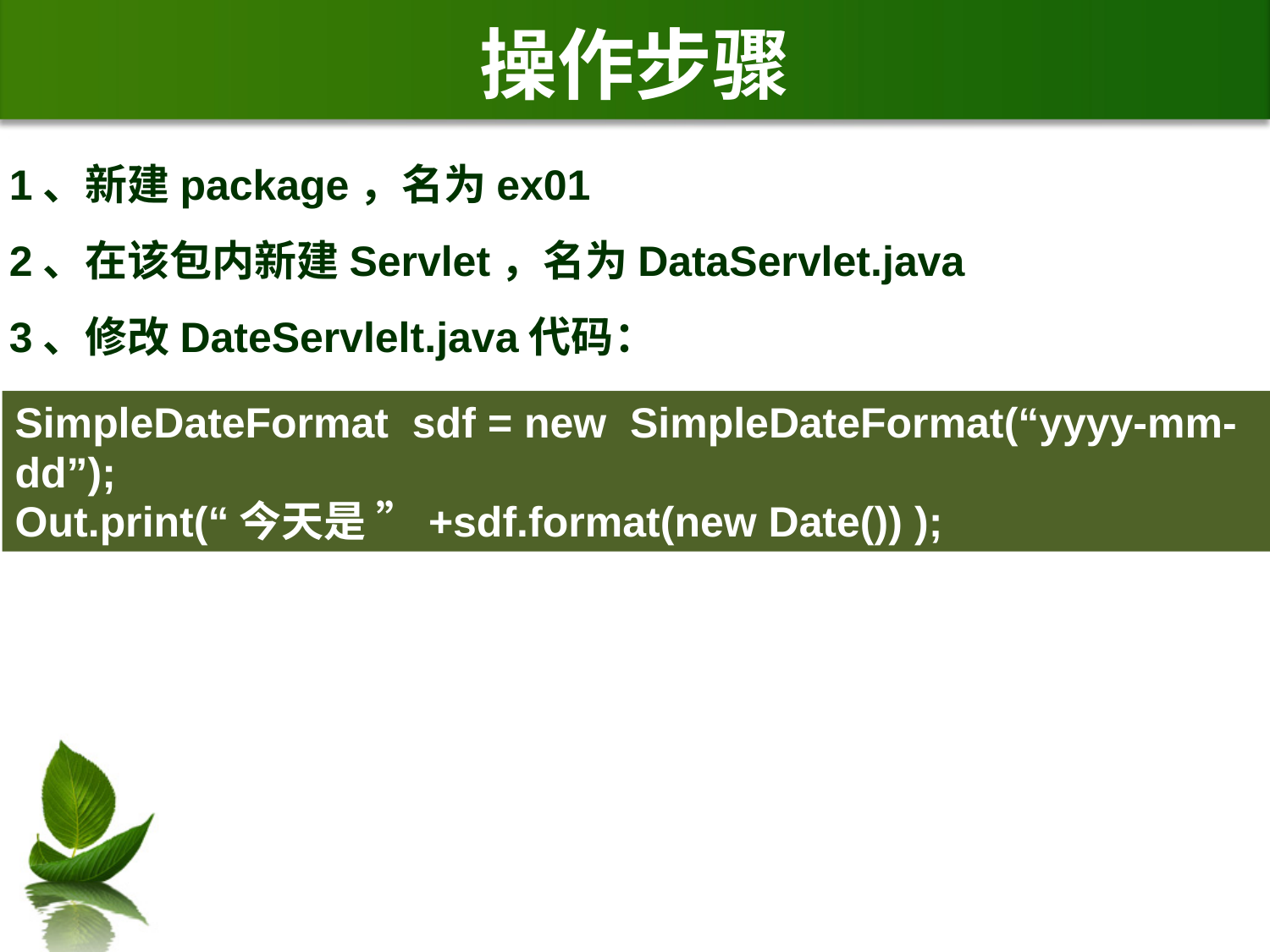

# 操作步骤
1、新建package，名为ex01
2、在该包内新建Servlet，名为DataServlet.java
3、修改DateServlelt.java代码：
SimpleDateFormat  sdf = new  SimpleDateFormat(“yyyy-mm-dd”);
Out.print(“今天是 ”+sdf.format(new Date()) );